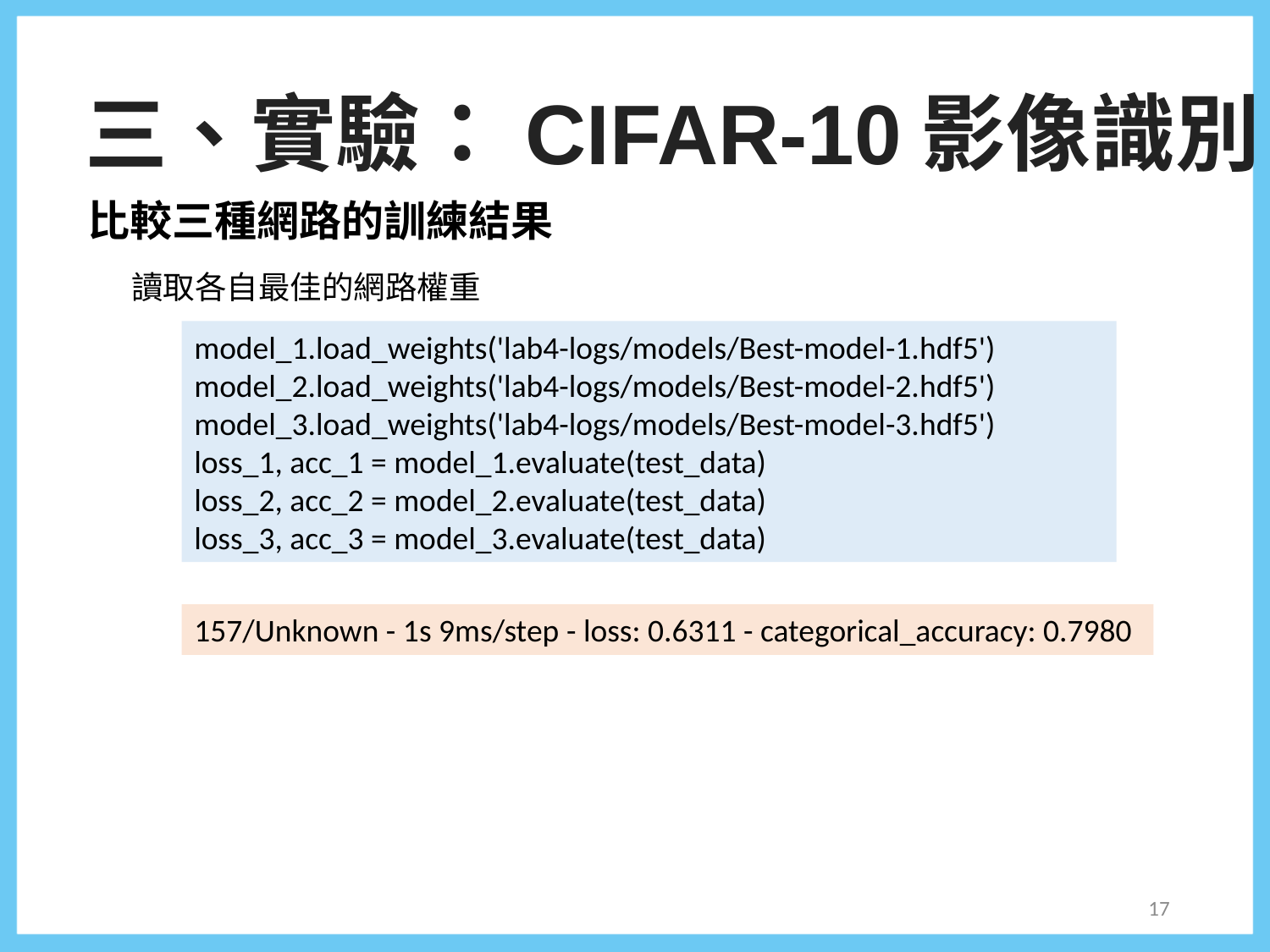

三、實驗：CIFAR-10影像識別
比較三種網路的訓練結果
讀取各自最佳的網路權重
model_1.load_weights('lab4-logs/models/Best-model-1.hdf5')
model_2.load_weights('lab4-logs/models/Best-model-2.hdf5')
model_3.load_weights('lab4-logs/models/Best-model-3.hdf5')
loss_1, acc_1 = model_1.evaluate(test_data)
loss_2, acc_2 = model_2.evaluate(test_data)
loss_3, acc_3 = model_3.evaluate(test_data)
157/Unknown - 1s 9ms/step - loss: 0.6311 - categorical_accuracy: 0.7980
17